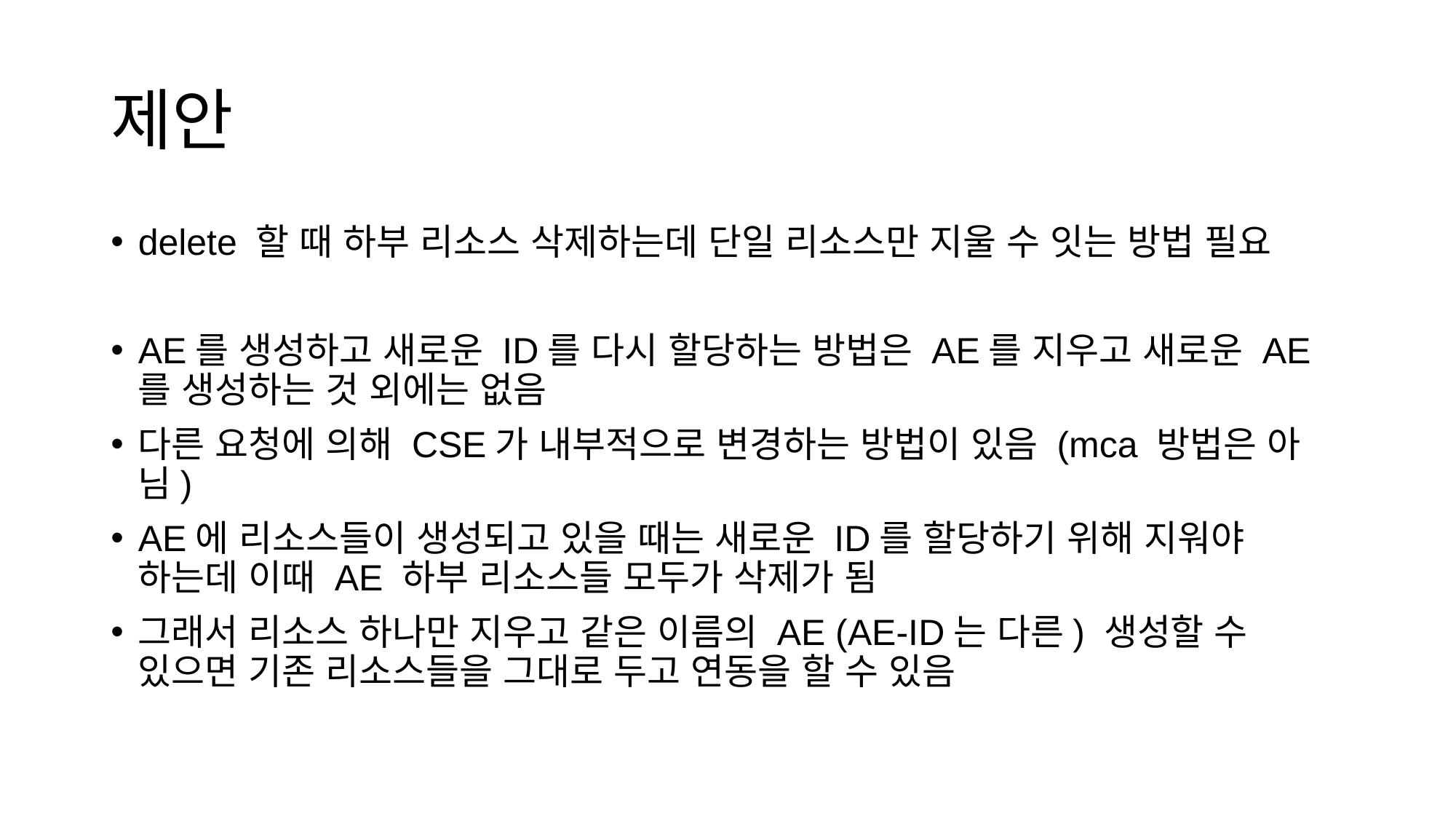

# 제안
delete 할 때 하부 리소스 삭제하는데 단일 리소스만 지울 수 잇는 방법 필요

AE를 생성하고 새로운 ID를 다시 할당하는 방법은 AE를 지우고 새로운 AE를 생성하는 것 외에는 없음
다른 요청에 의해 CSE가 내부적으로 변경하는 방법이 있음 (mca 방법은 아님)
AE에 리소스들이 생성되고 있을 때는 새로운 ID를 할당하기 위해 지워야 하는데 이때 AE 하부 리소스들 모두가 삭제가 됨
그래서 리소스 하나만 지우고 같은 이름의 AE (AE-ID는 다른) 생성할 수 있으면 기존 리소스들을 그대로 두고 연동을 할 수 있음